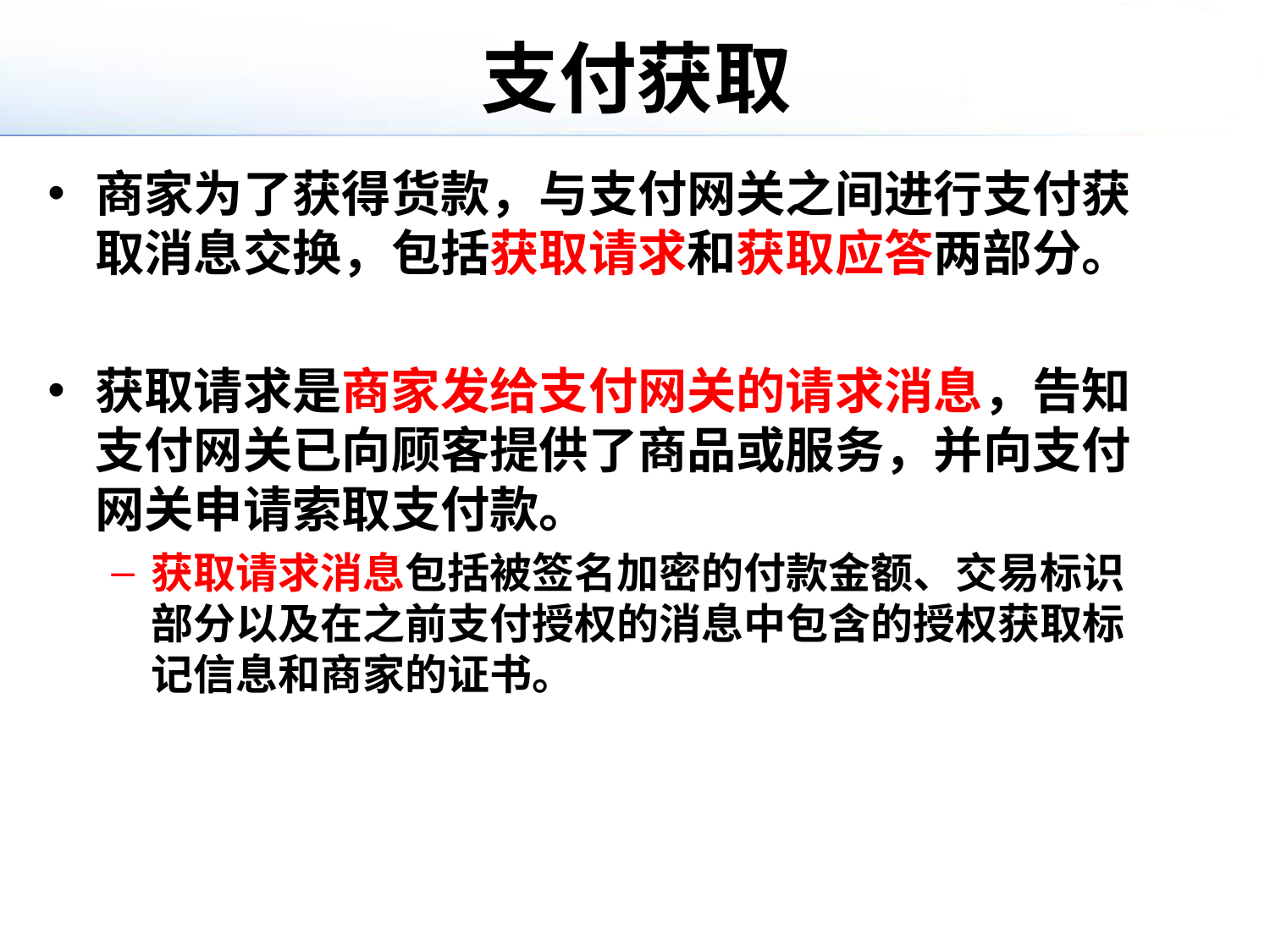

# 支付获取
商家为了获得货款，与支付网关之间进行支付获取消息交换，包括获取请求和获取应答两部分。

获取请求是商家发给支付网关的请求消息，告知支付网关已向顾客提供了商品或服务，并向支付网关申请索取支付款。
获取请求消息包括被签名加密的付款金额、交易标识部分以及在之前支付授权的消息中包含的授权获取标记信息和商家的证书。